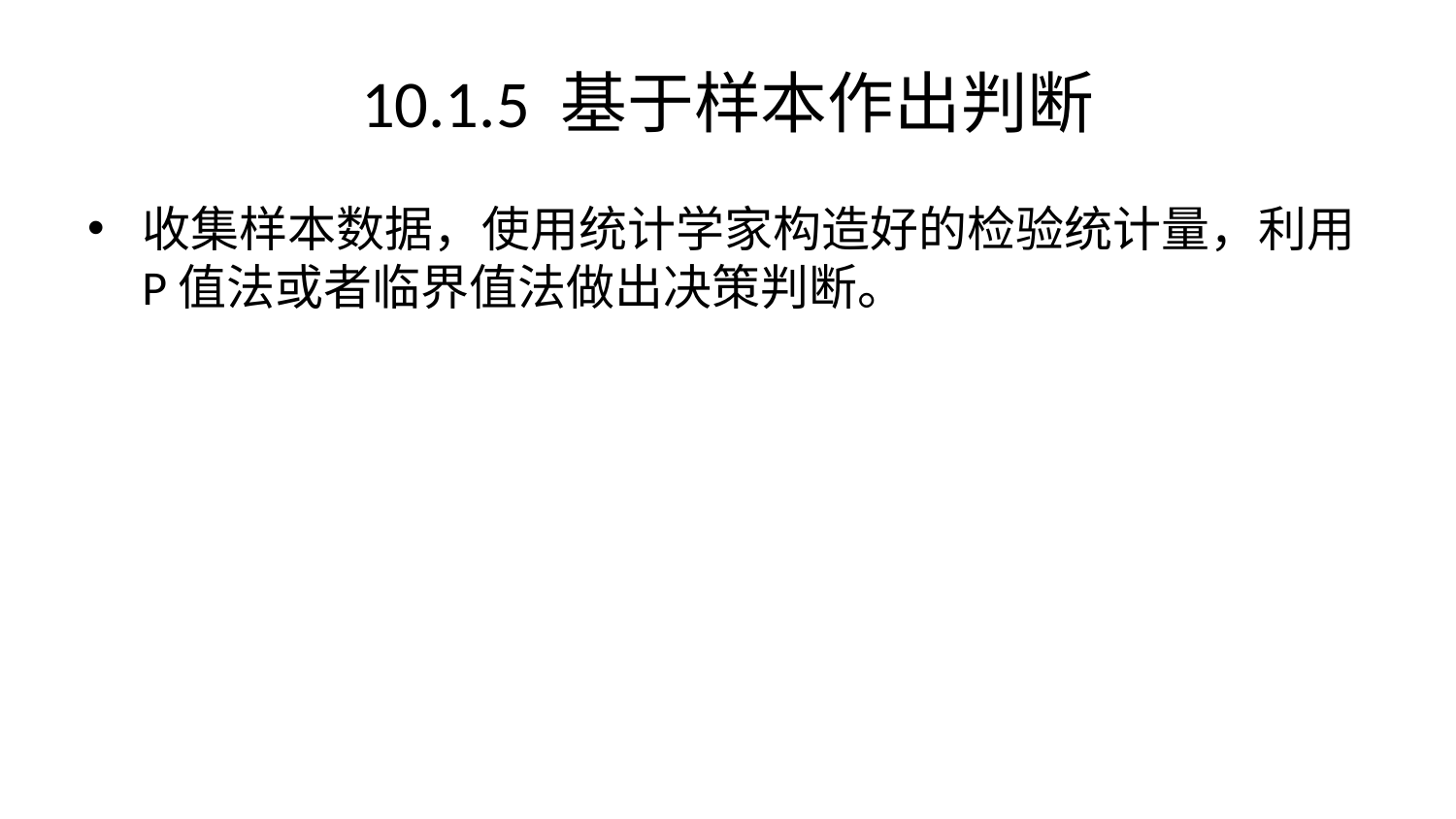

# 10.1.5 基于样本作出判断
收集样本数据，使用统计学家构造好的检验统计量，利用P值法或者临界值法做出决策判断。